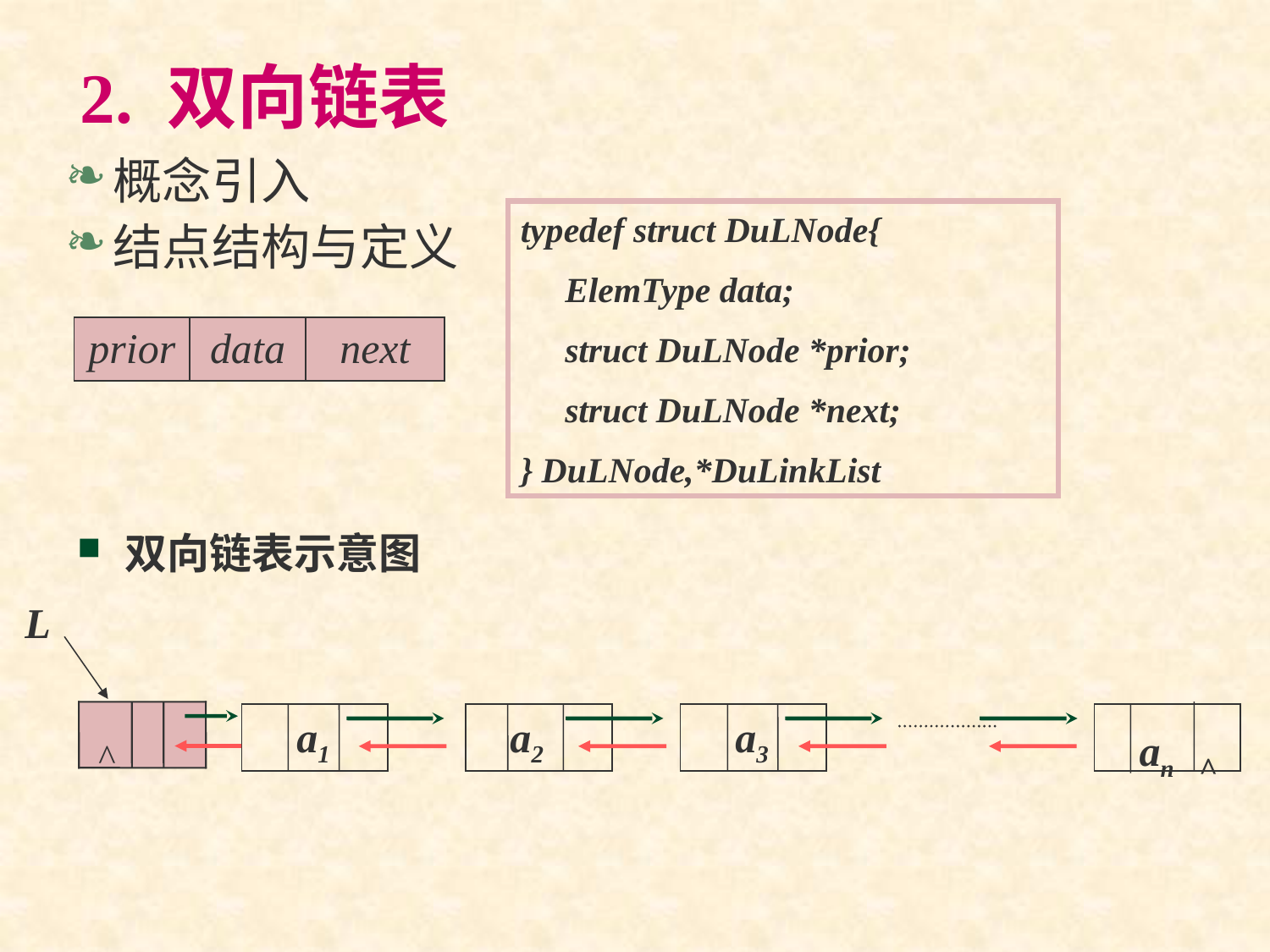

2. 双向链表
概念引入
结点结构与定义
typedef struct DuLNode{
     ElemType data;
     struct DuLNode *prior;
     struct DuLNode *next;
} DuLNode,*DuLinkList
| prior | data | next |
| --- | --- | --- |
双向链表示意图
L

^

    a1

   a2

    a3

        an    ^